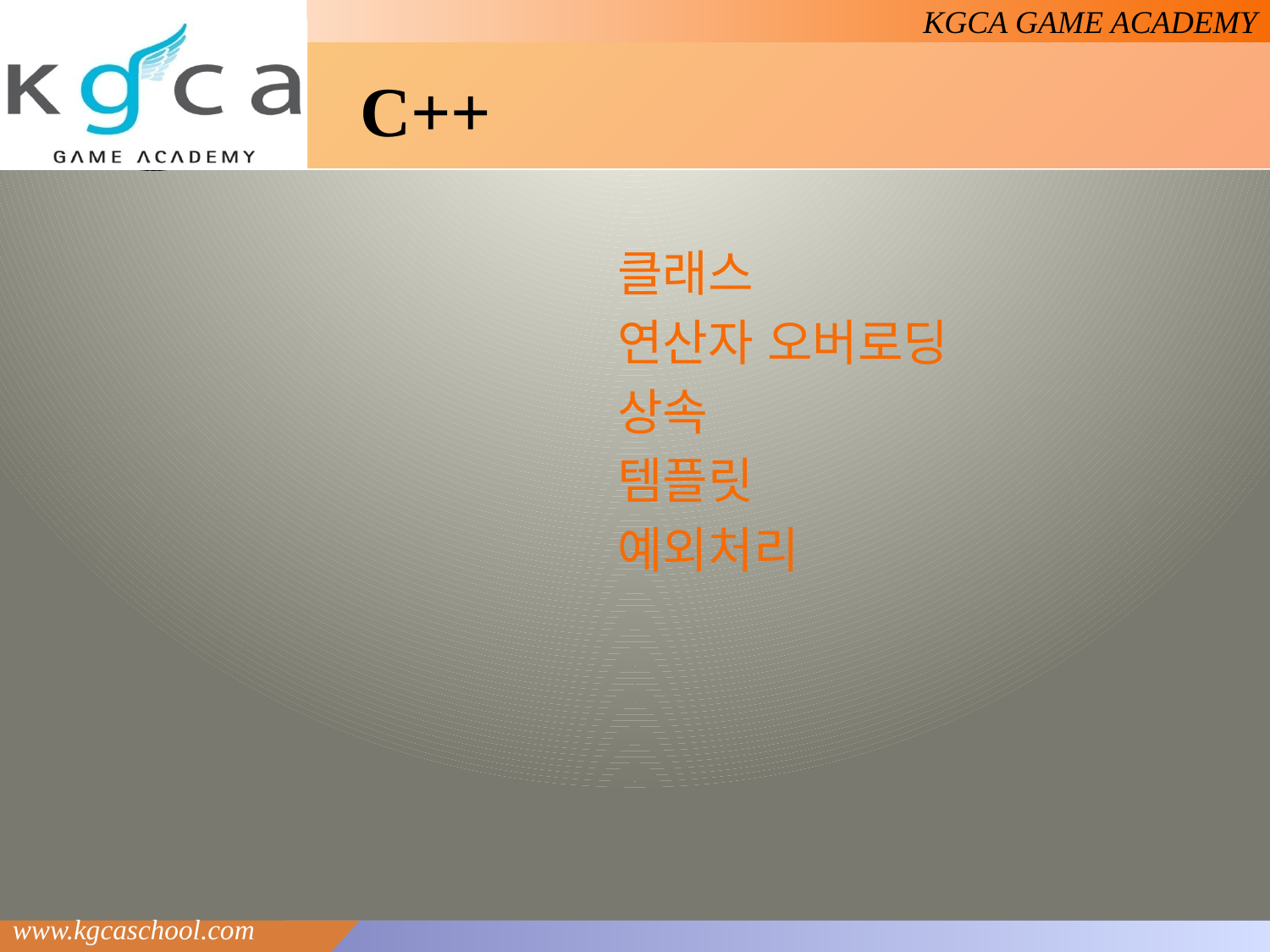

# C++
클래스
연산자 오버로딩
상속
템플릿
예외처리